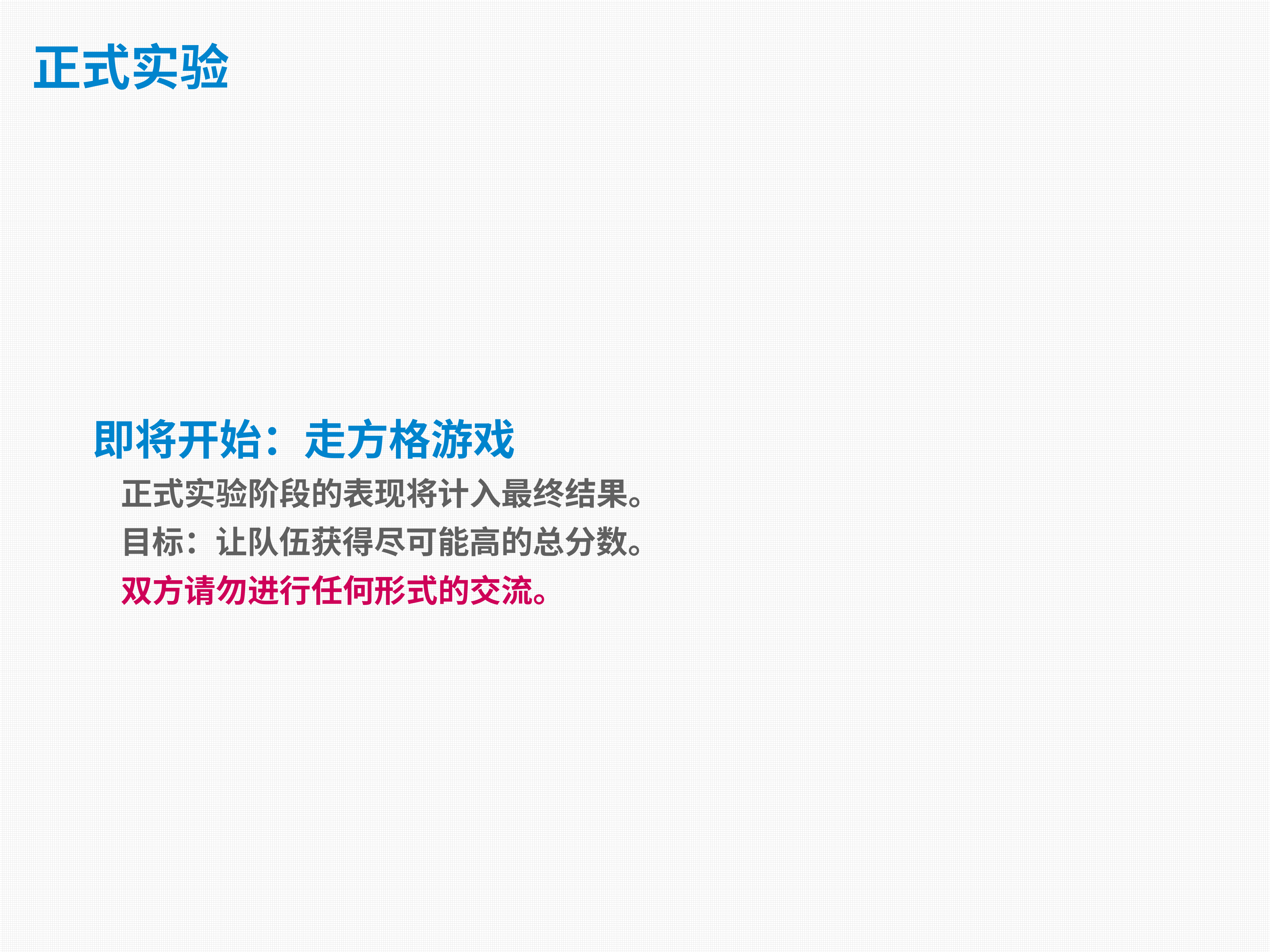

# 正式实验
即将开始：走方格游戏
正式实验阶段的表现将计入最终结果。
目标：让队伍获得尽可能高的总分数。
双方请勿进行任何形式的交流。